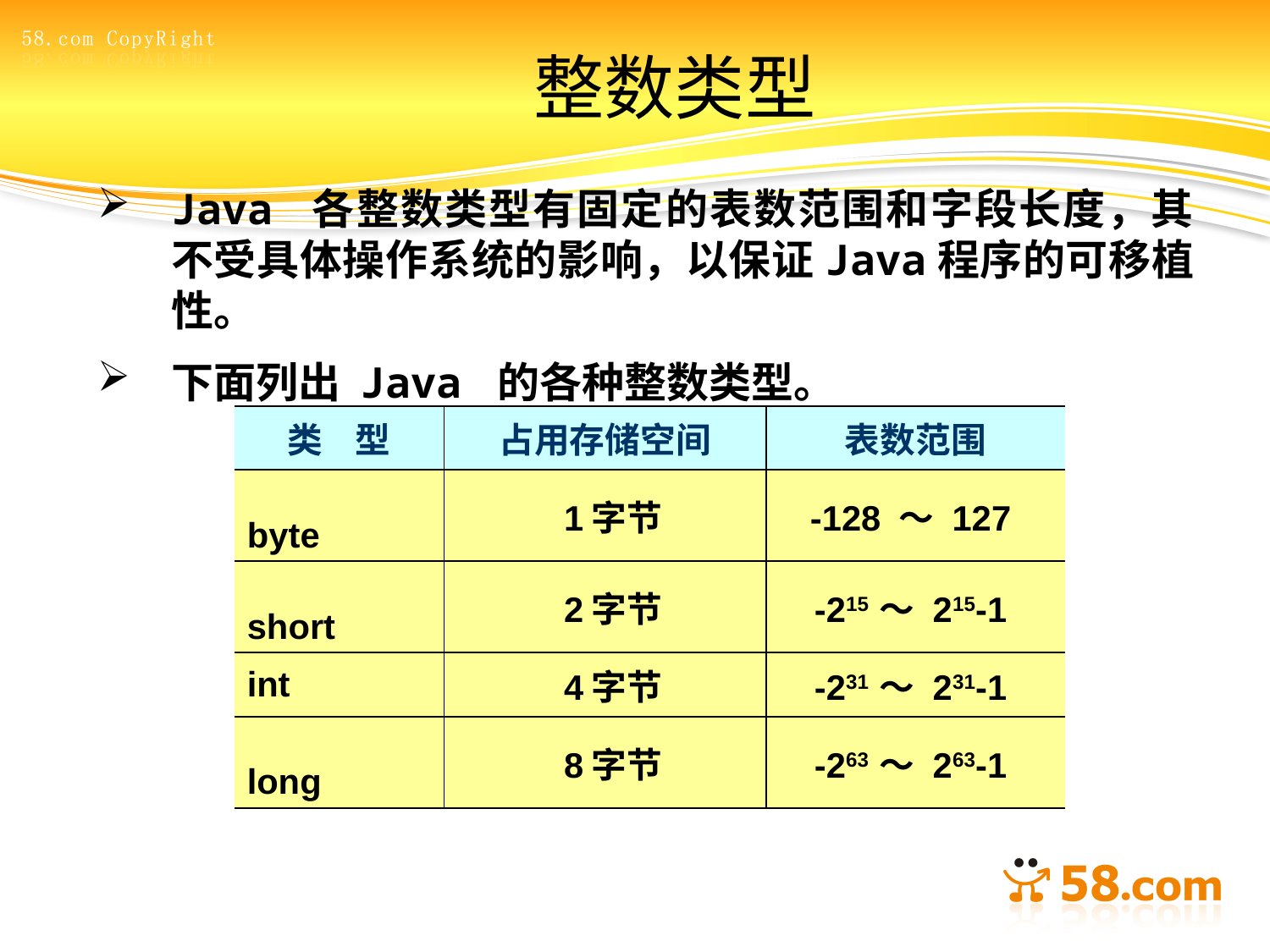

# 整数类型
Java 各整数类型有固定的表数范围和字段长度，其不受具体操作系统的影响，以保证Java程序的可移植性。
下面列出 Java 的各种整数类型。
| 类 型 | 占用存储空间 | 表数范围 |
| --- | --- | --- |
| byte | 1字节 | -128 ～ 127 |
| short | 2字节 | -215 ～ 215-1 |
| int | 4字节 | -231 ～ 231-1 |
| long | 8字节 | -263 ～ 263-1 |